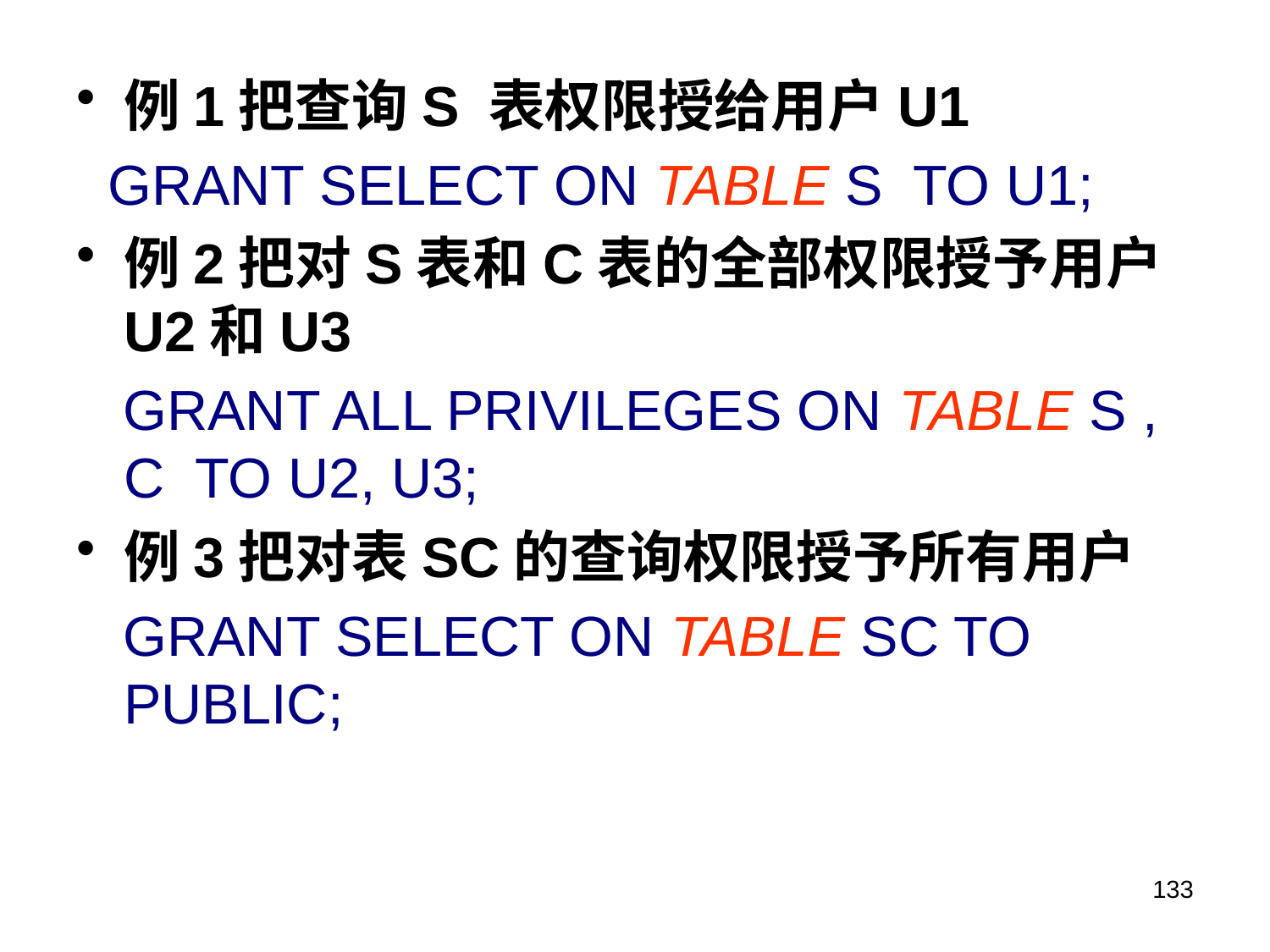

例1把查询S 表权限授给用户U1
  GRANT SELECT ON TABLE S  TO U1;
例2把对S表和C表的全部权限授予用户U2和U3
   GRANT ALL PRIVILEGES ON TABLE S , C  TO U2, U3;
例3把对表SC的查询权限授予所有用户
   GRANT SELECT ON TABLE SC TO PUBLIC;
133